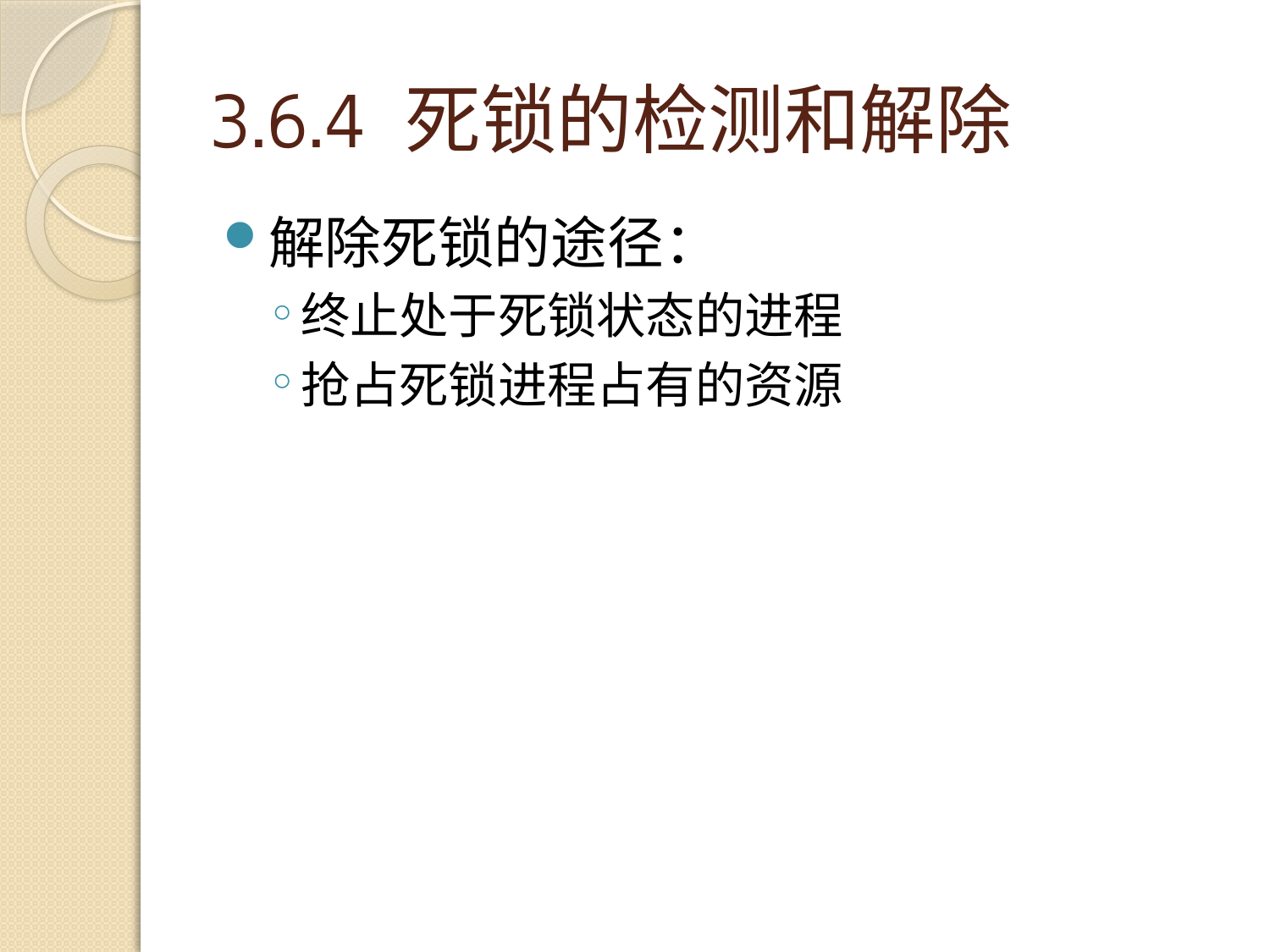

# 3.6.4 死锁的检测和解除
解除死锁的途径：
终止处于死锁状态的进程
抢占死锁进程占有的资源